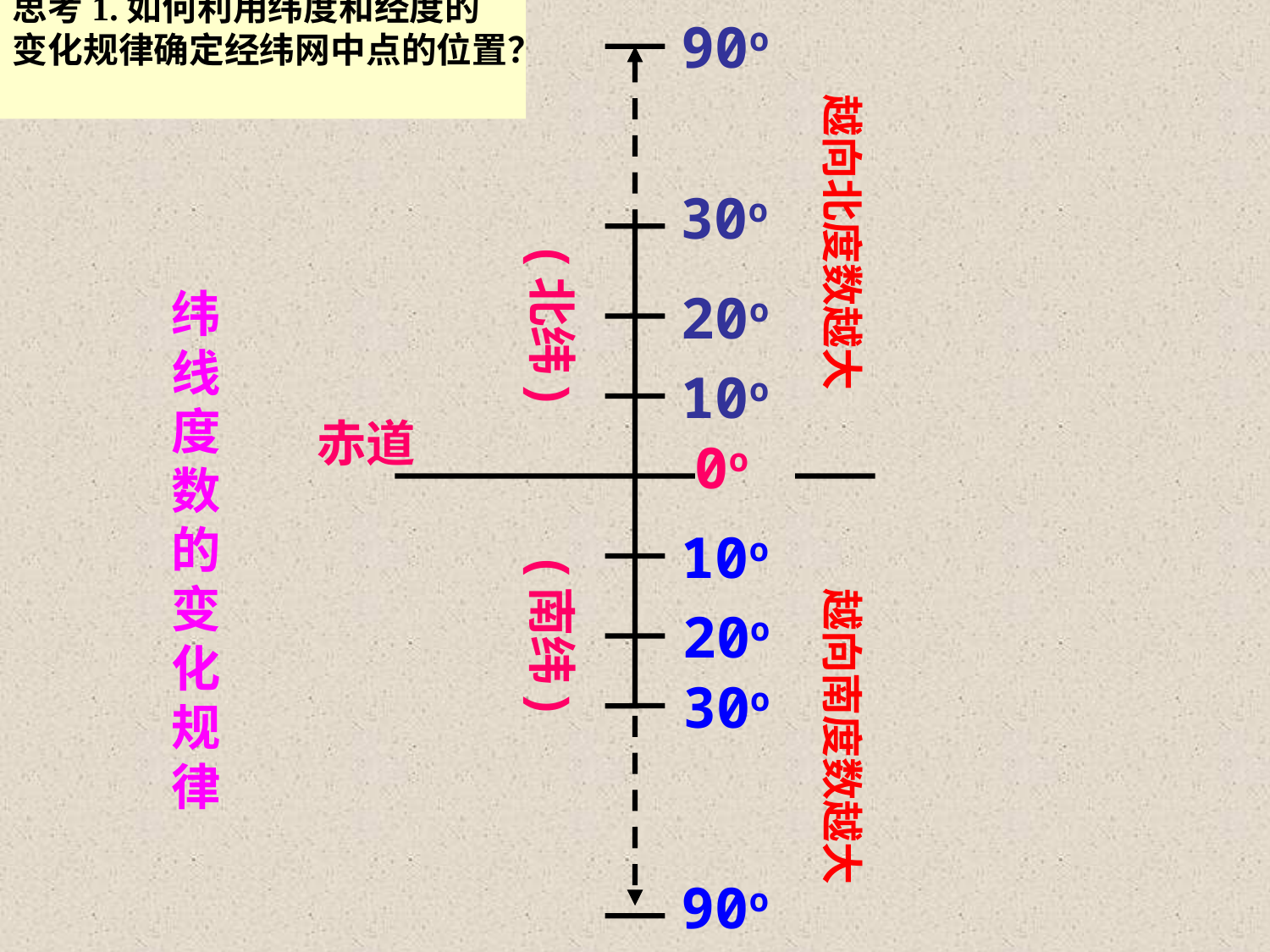

思考1.如何利用纬度和经度的变化规律确定经纬网中点的位置？
90o

越向北度数越大
30o

(北纬)
纬 线 度 数的变化 规 律
20o

10o

赤道
0o

10o
(南纬)

越向南度数越大
20o

30o

90o